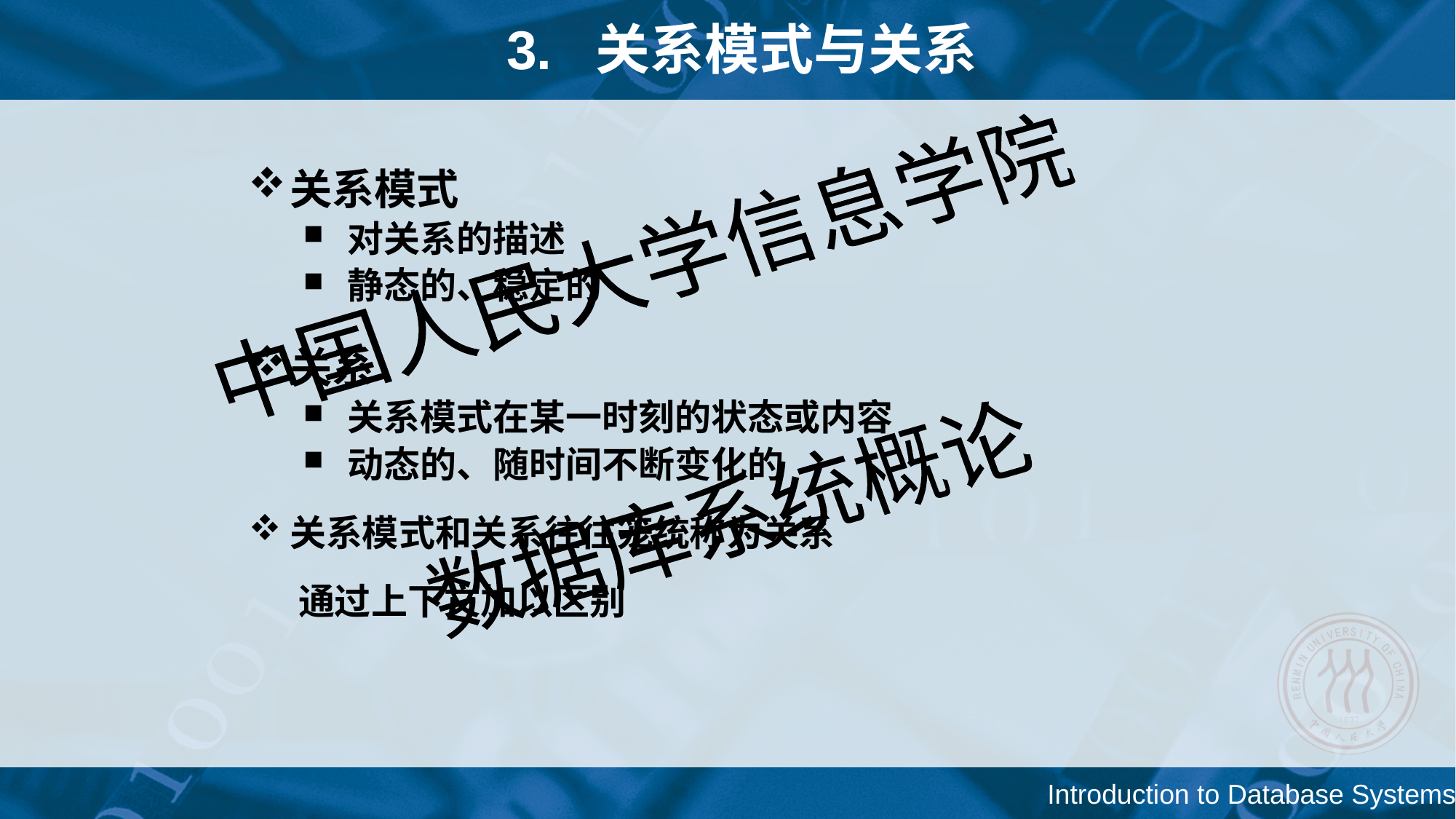

# 3.  关系模式与关系
关系模式
 对关系的描述
 静态的、稳定的
关系
 关系模式在某一时刻的状态或内容
 动态的、随时间不断变化的
关系模式和关系往往笼统称为关系
     通过上下文加以区别